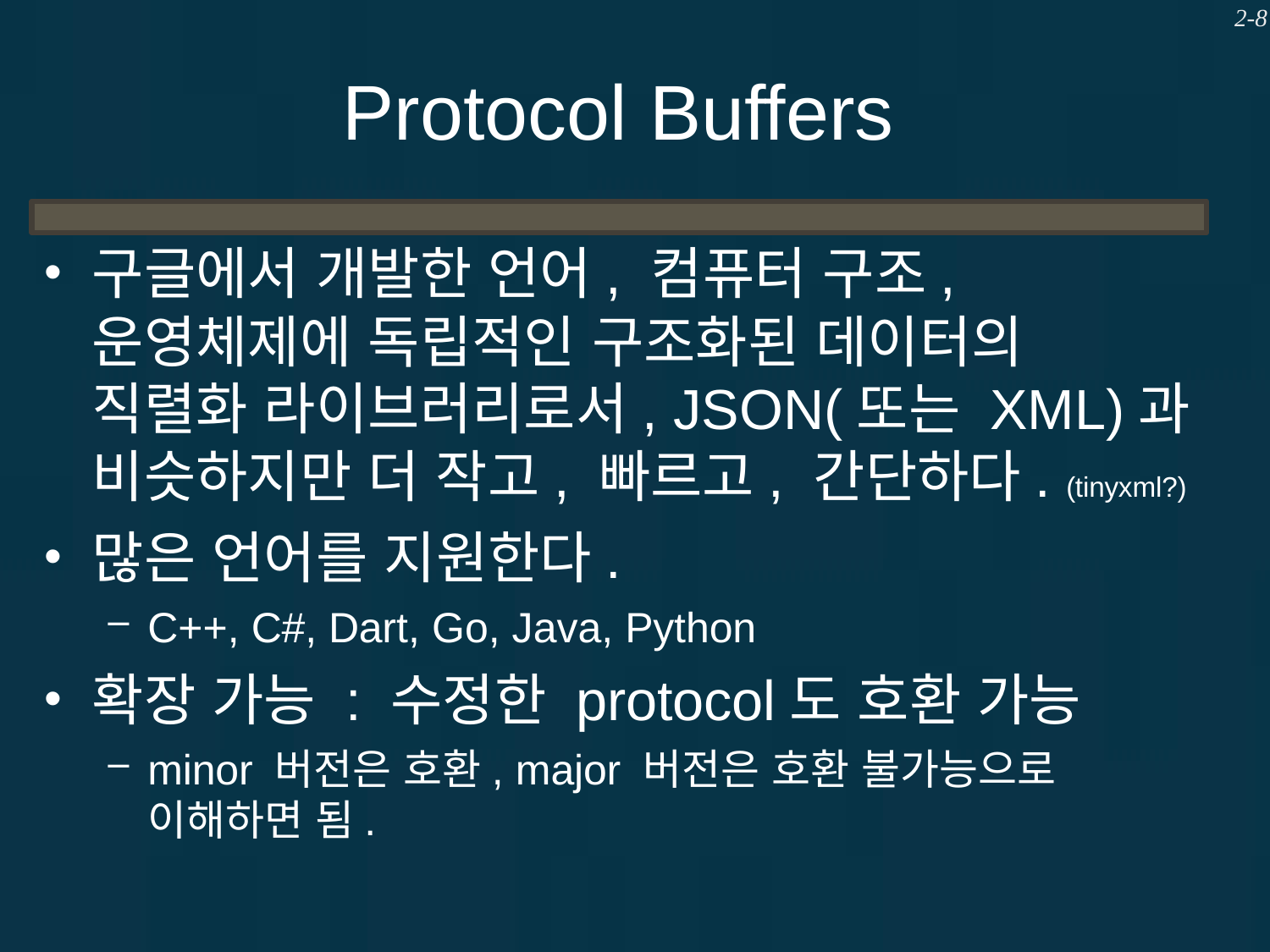

2-8
# Protocol Buffers

구글에서 개발한 언어, 컴퓨터 구조,
운영체제에 독립적인 구조화된 데이터의   직렬화 라이브러리로서, JSON(또는 XML)과 비슷하지만 더 작고, 빠르고, 간단하다. (tinyxml?)
많은 언어를 지원한다.
C++, C#, Dart, Go, Java, Python
확장 가능 : 수정한 protocol도 호환 가능
minor 버전은 호환, major 버전은 호환 불가능으로  이해하면 됨.